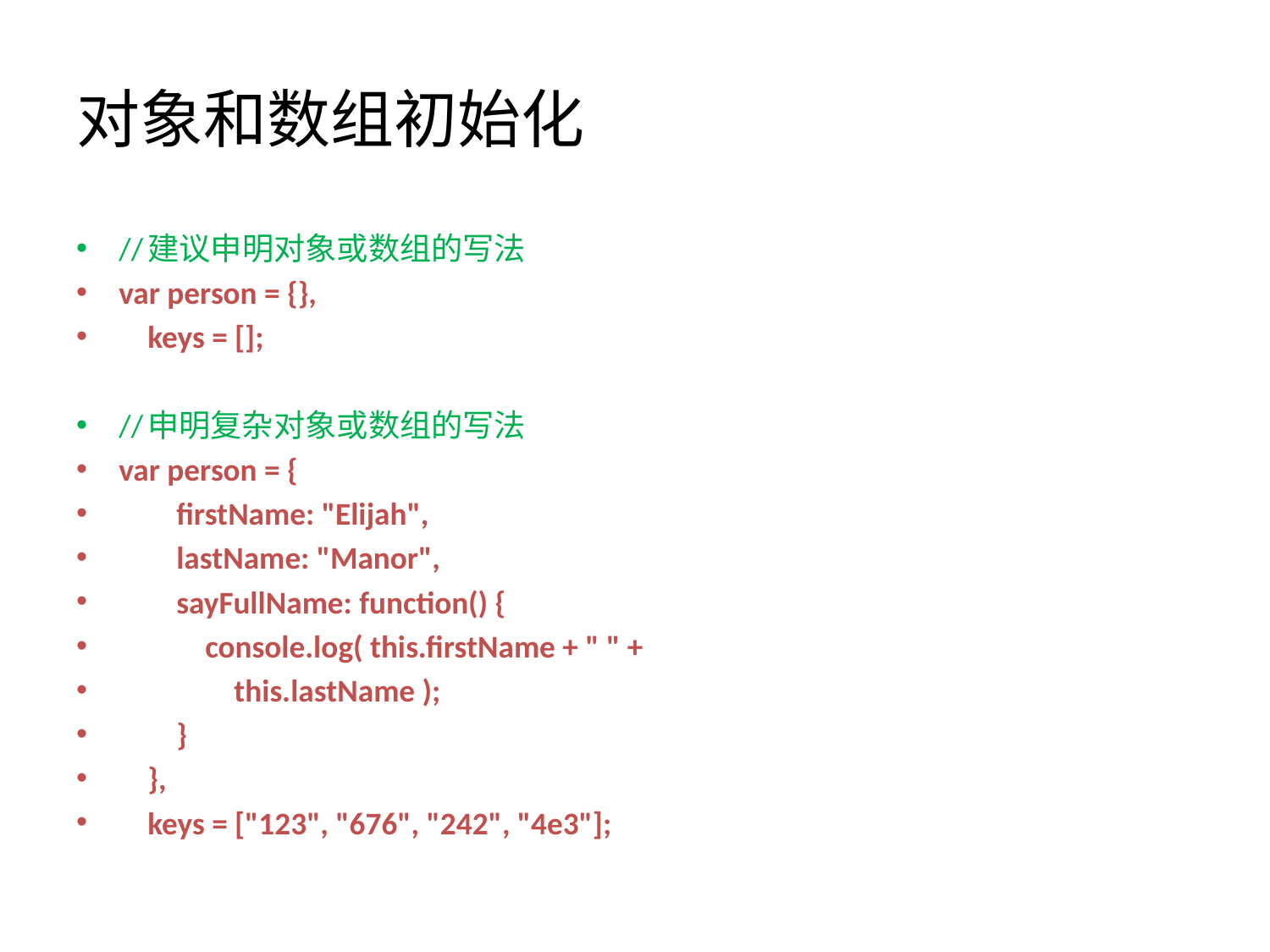

# 对象和数组初始化
//建议申明对象或数组的写法
var person = {},
    keys = [];

//申明复杂对象或数组的写法
var person = {
        firstName: "Elijah",
        lastName: "Manor",
        sayFullName: function() {
            console.log( this.firstName + " " +
                this.lastName );
        }
    },
    keys = ["123", "676", "242", "4e3"];